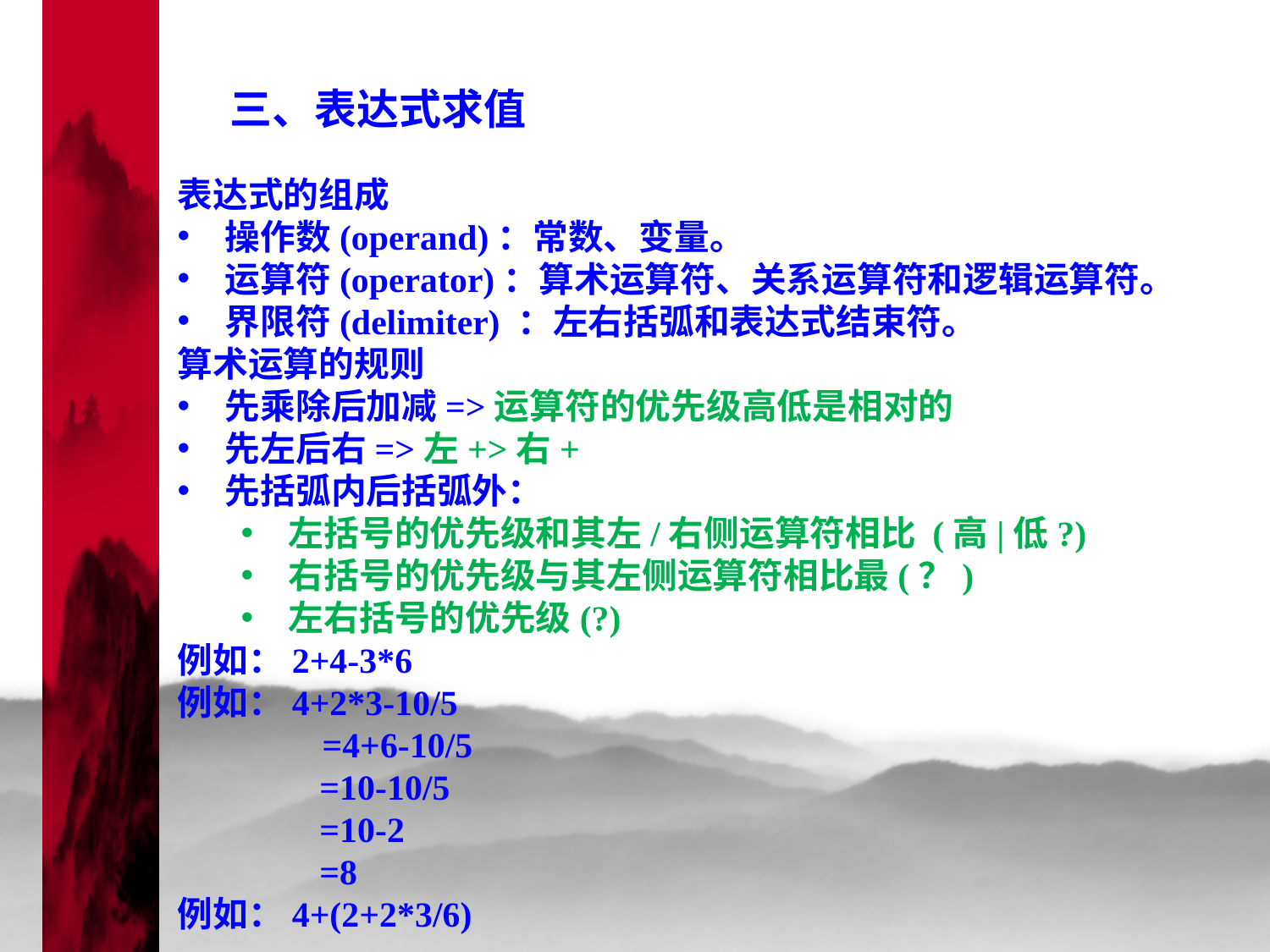

三、表达式求值
表达式的组成
操作数(operand)：常数、变量。
运算符(operator)：算术运算符、关系运算符和逻辑运算符。
界限符(delimiter) ：左右括弧和表达式结束符。
算术运算的规则
先乘除后加减=>运算符的优先级高低是相对的
先左后右=>左+>右+
先括弧内后括弧外：
左括号的优先级和其左/右侧运算符相比 (高|低?)
右括号的优先级与其左侧运算符相比最(？)
左右括号的优先级(?)
例如：2+4-3*6
例如：4+2*3-10/5
	  =4+6-10/5
                =10-10/5
                =10-2
                =8
例如：4+(2+2*3/6)